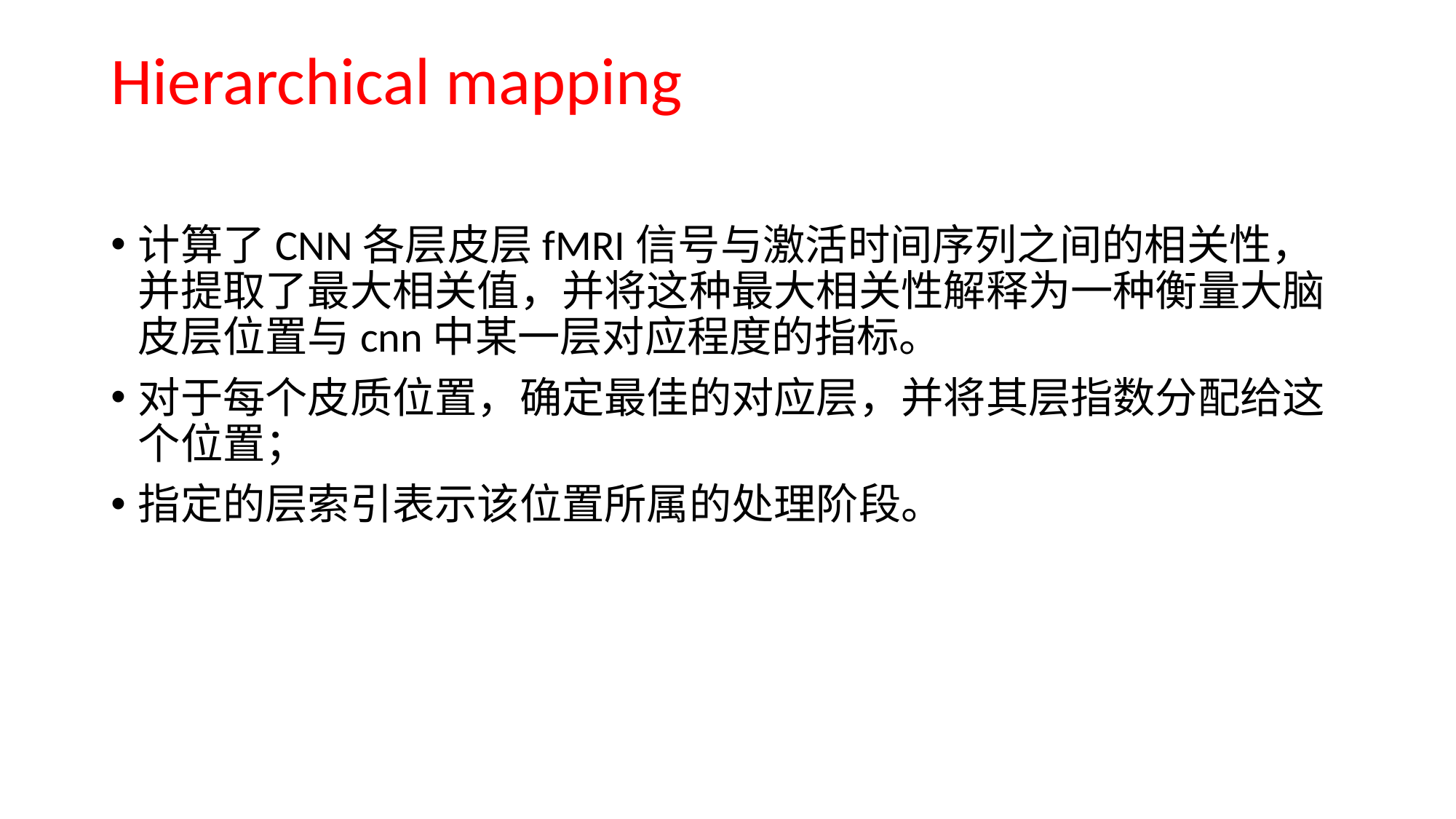

# Hierarchical mapping
计算了CNN各层皮层fMRI信号与激活时间序列之间的相关性，并提取了最大相关值，并将这种最大相关性解释为一种衡量大脑皮层位置与cnn中某一层对应程度的指标。
对于每个皮质位置，确定最佳的对应层，并将其层指数分配给这个位置；
指定的层索引表示该位置所属的处理阶段。